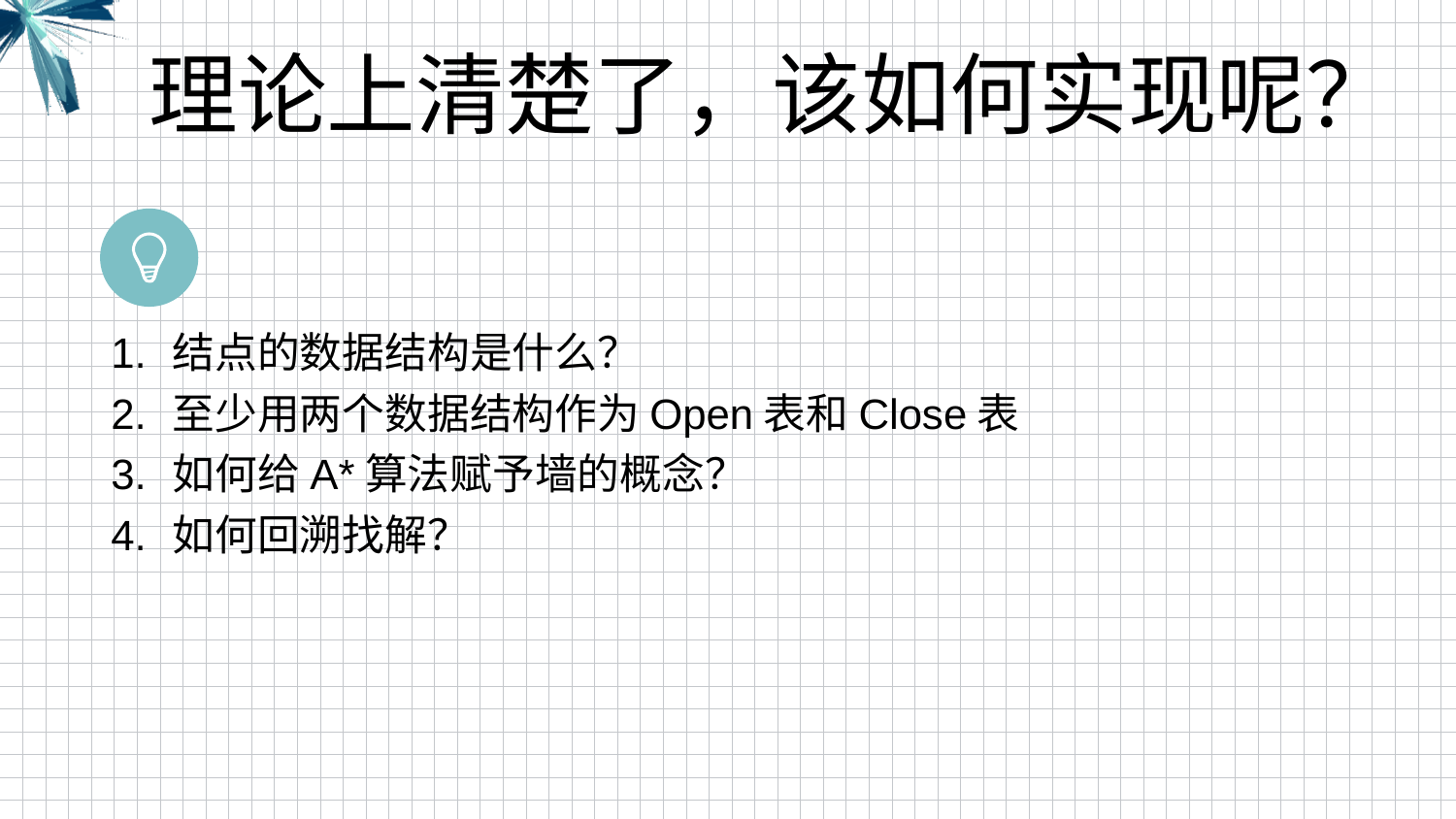

理论上清楚了，该如何实现呢？

结点的数据结构是什么？
至少用两个数据结构作为Open表和Close表
如何给A*算法赋予墙的概念？
如何回溯找解？